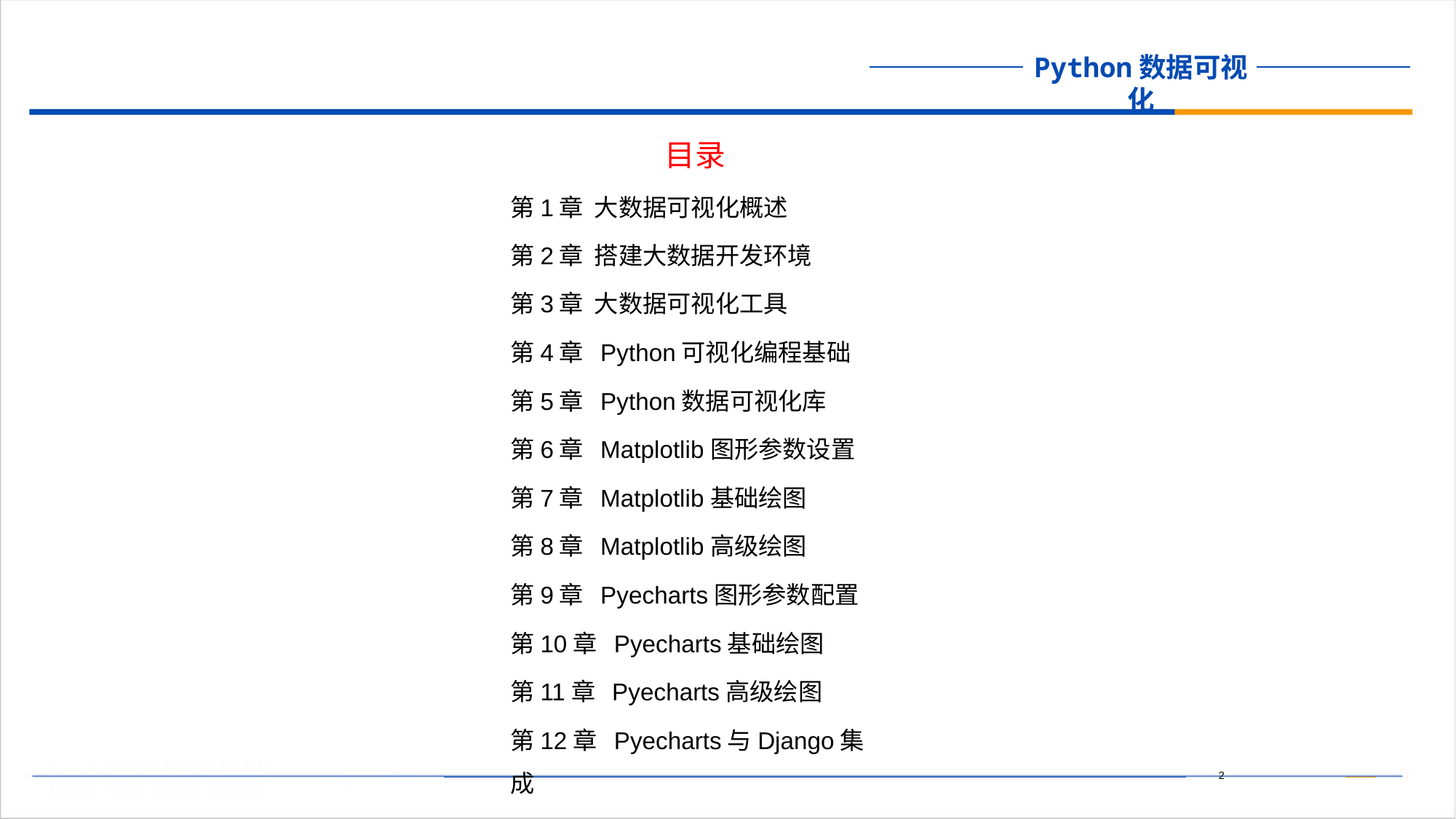

目录
第1章  大数据可视化概述
第2章  搭建大数据开发环境
第3章  大数据可视化工具
第4章  Python可视化编程基础
第5章  Python数据可视化库
第6章  Matplotlib图形参数设置
第7章  Matplotlib基础绘图
第8章  Matplotlib高级绘图
第9章  Pyecharts图形参数配置
第10章  Pyecharts基础绘图
第11章  Pyecharts高级绘图
第12章  Pyecharts与Django集成